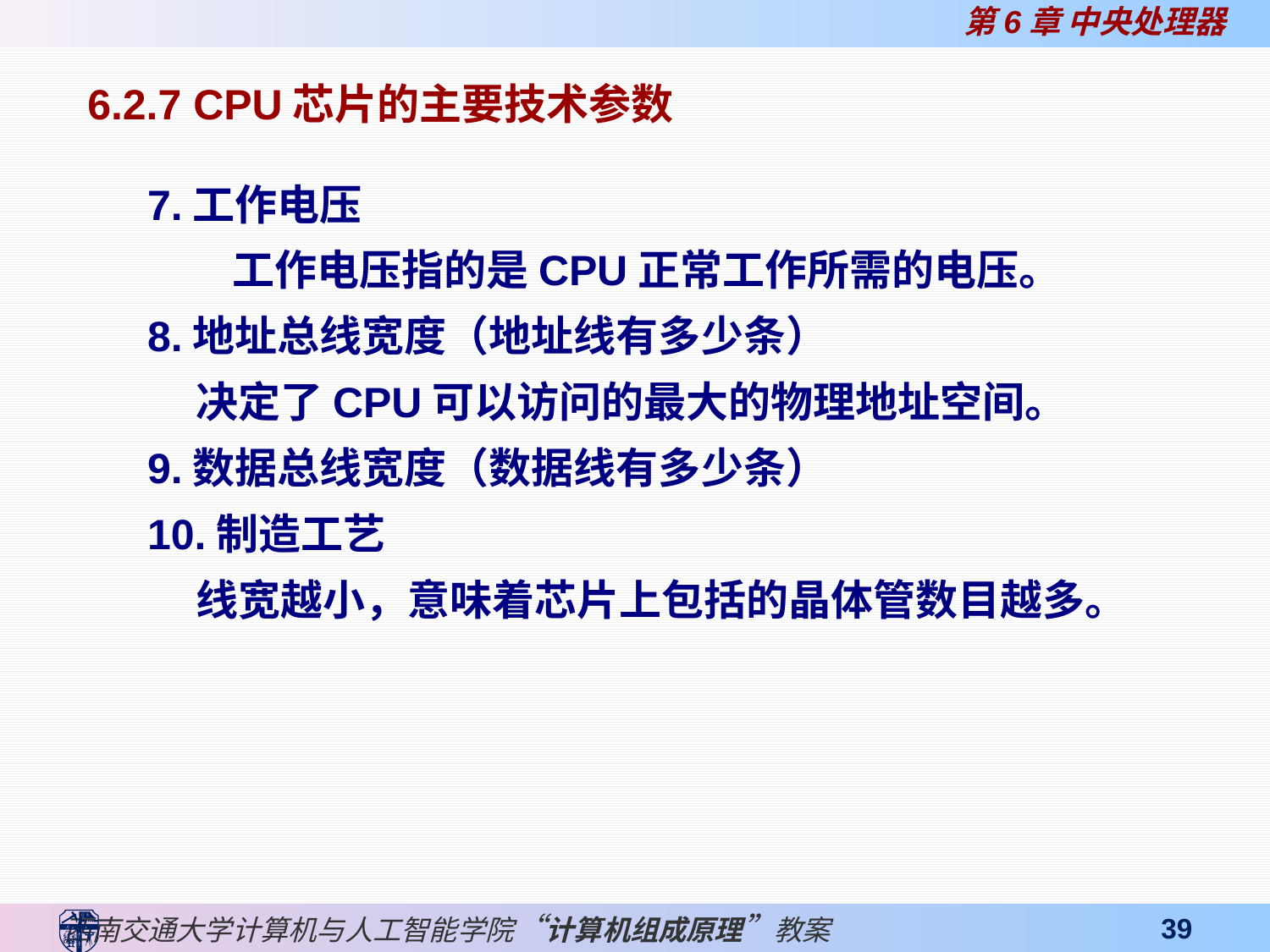

6.2.7 CPU芯片的主要技术参数
7.工作电压
　　工作电压指的是CPU正常工作所需的电压。
8.地址总线宽度（地址线有多少条）
    决定了CPU可以访问的最大的物理地址空间。
9.数据总线宽度（数据线有多少条）
10.制造工艺
    线宽越小，意味着芯片上包括的晶体管数目越多。